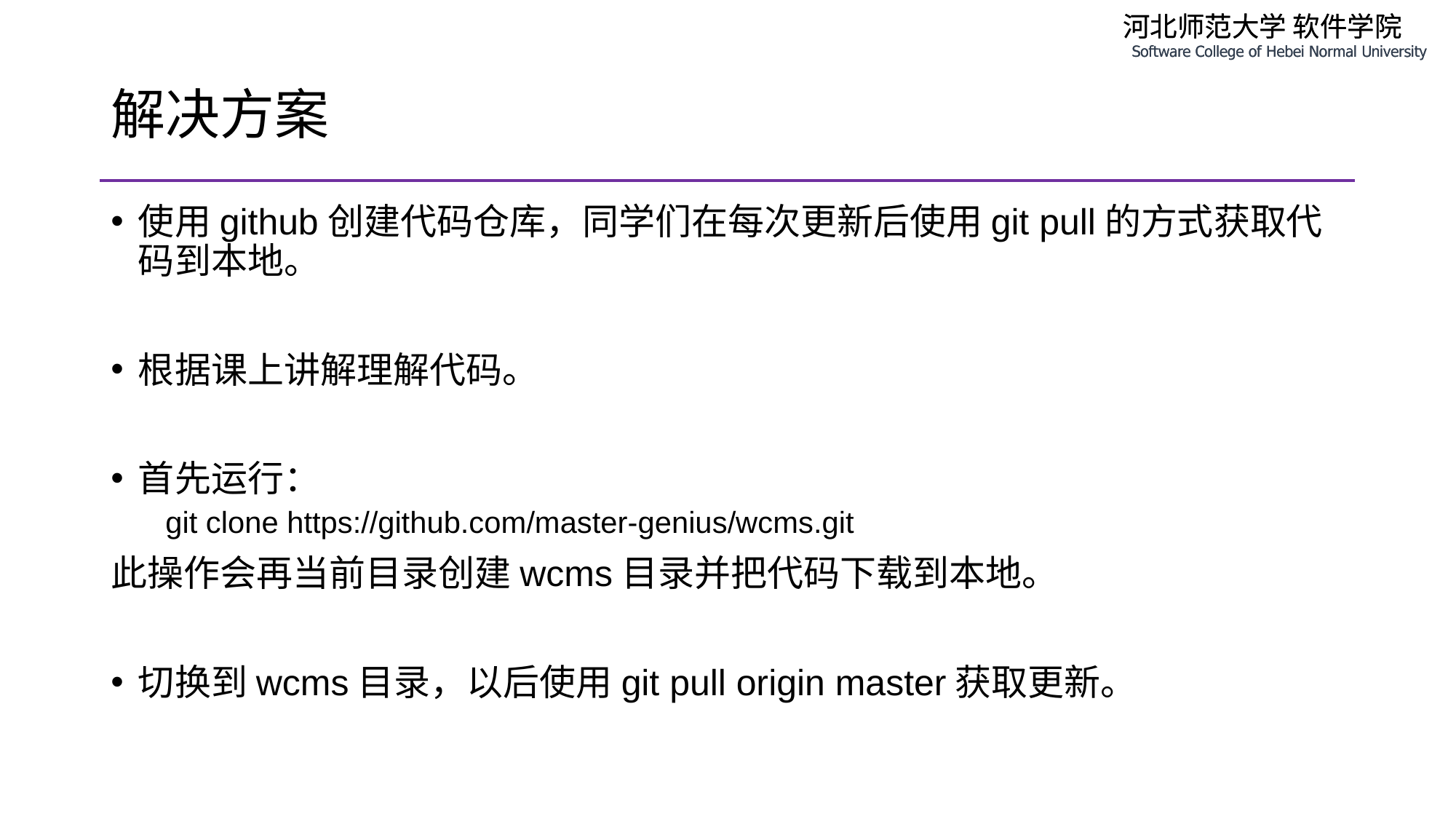

# 解决方案
使用github创建代码仓库，同学们在每次更新后使用git pull的方式获取代码到本地。

根据课上讲解理解代码。

首先运行：
git clone https://github.com/master-genius/wcms.git
此操作会再当前目录创建wcms目录并把代码下载到本地。

切换到wcms目录，以后使用git pull origin master获取更新。